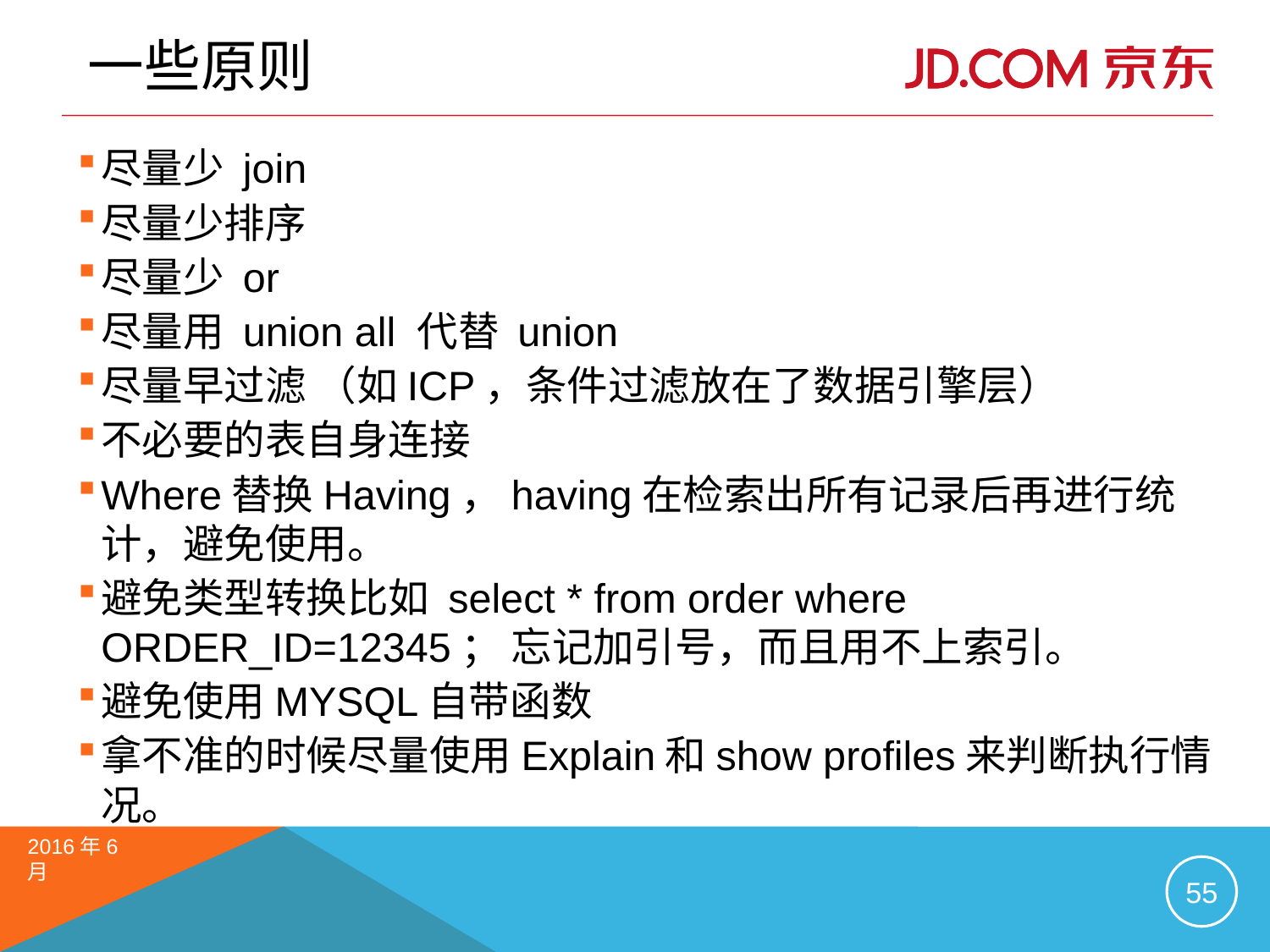

# 一些原则
尽量少 join
尽量少排序
尽量少 or
尽量用 union all 代替 union
尽量早过滤 （如ICP，条件过滤放在了数据引擎层）
不必要的表自身连接
Where替换Having，having在检索出所有记录后再进行统计，避免使用。
避免类型转换比如 select * from order where ORDER_ID=12345； 忘记加引号，而且用不上索引。
避免使用MYSQL自带函数
拿不准的时候尽量使用Explain和show profiles来判断执行情况。
2016年6月
55